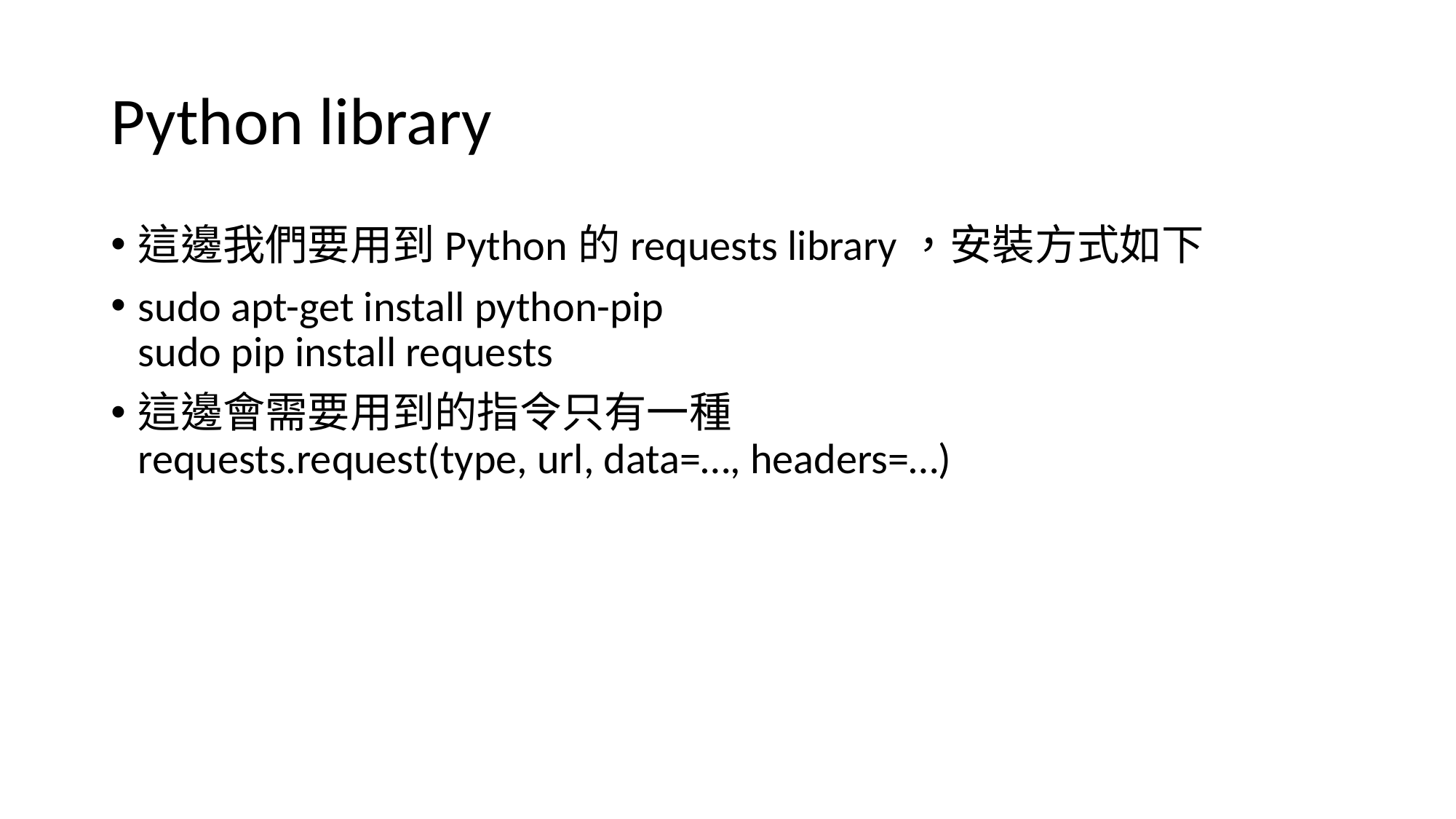

# Python library
這邊我們要用到Python的requests library，安裝方式如下
sudo apt-get install python-pip
sudo pip install requests
這邊會需要用到的指令只有一種
requests.request(type, url, data=…, headers=…)